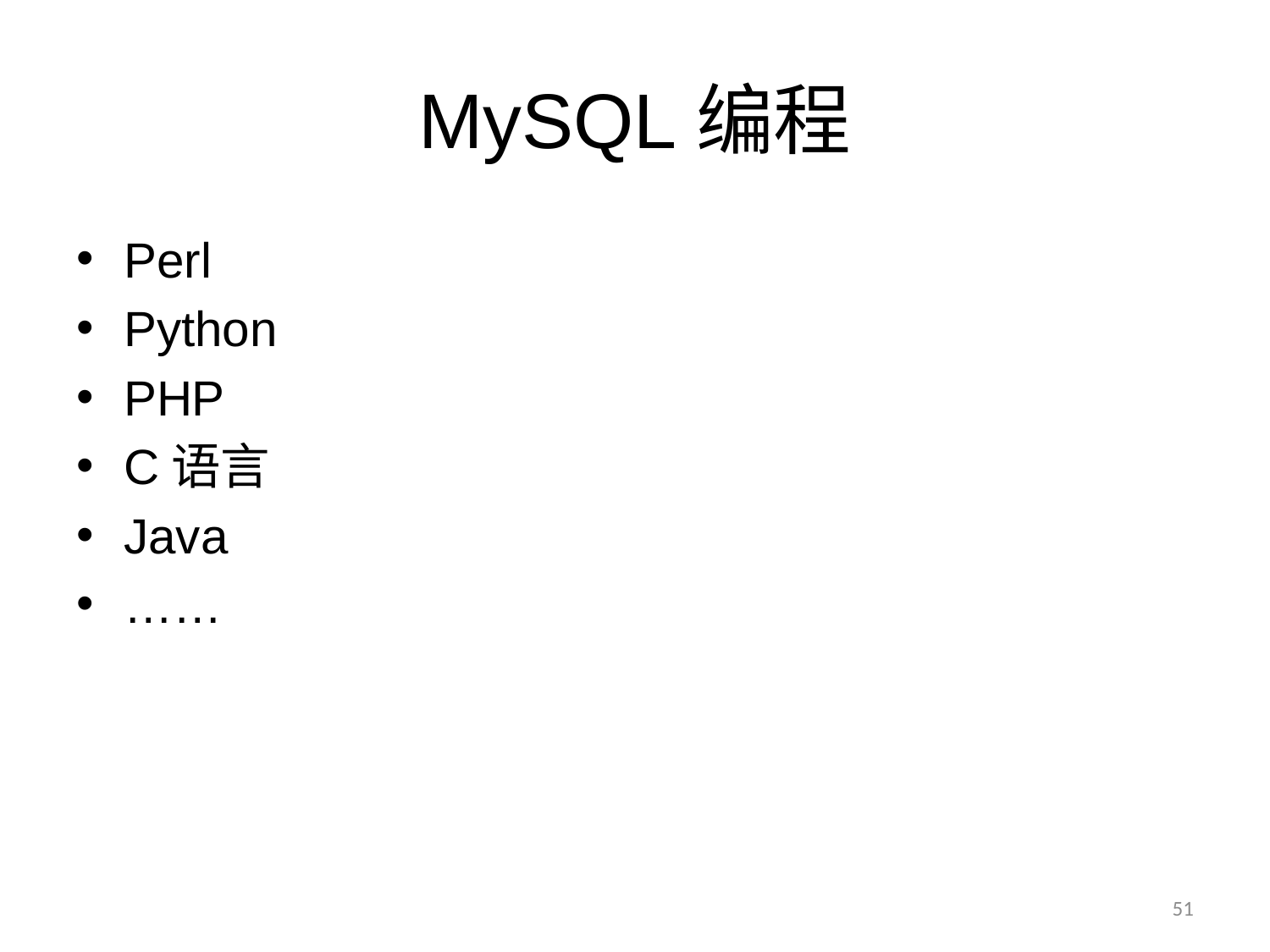

# MySQL编程
Perl
Python
PHP
C语言
Java
……
51